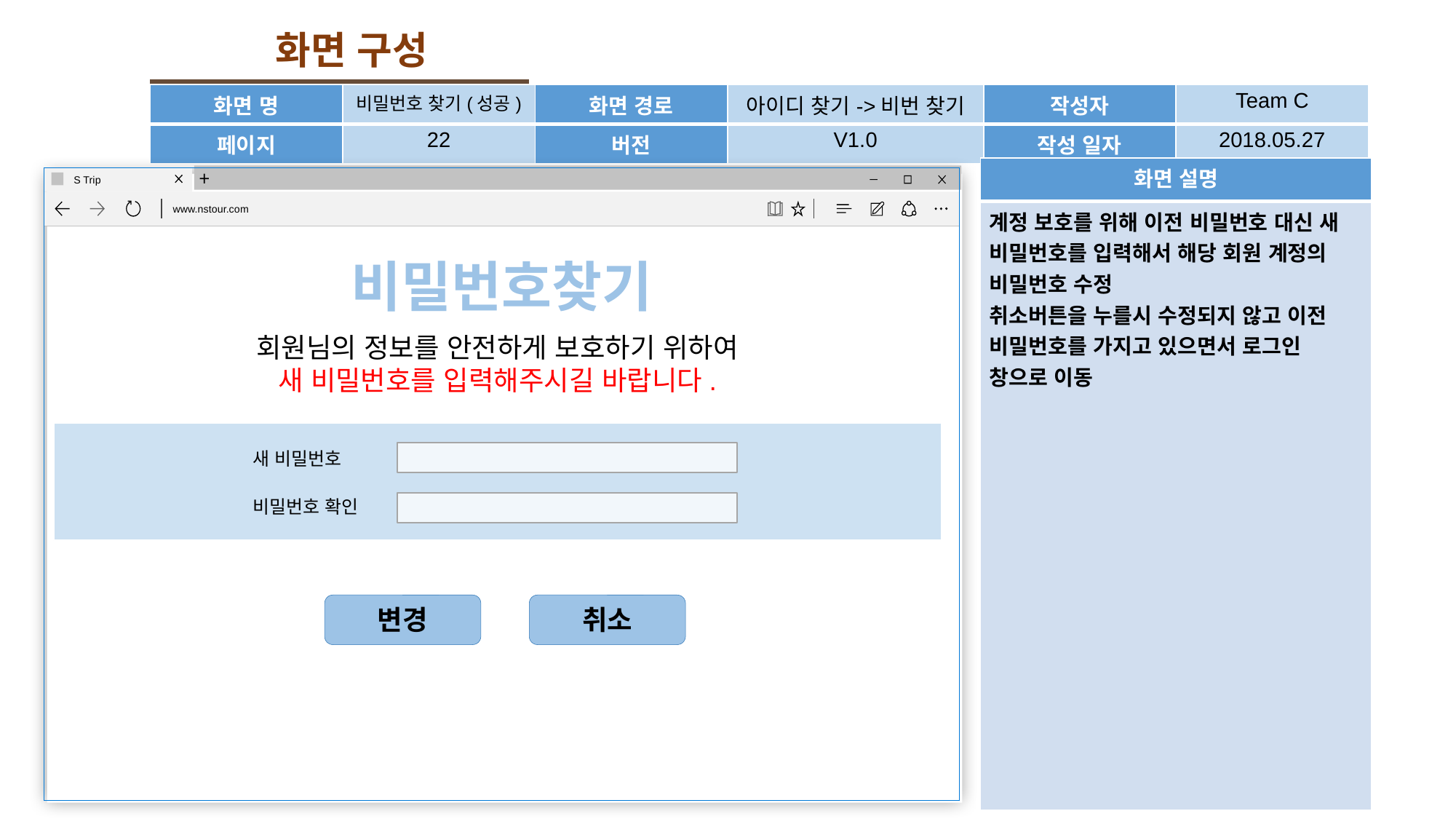

화면 구성
| 화면 명 | 비밀번호 찾기(성공) | 화면 경로 | 아이디 찾기->비번 찾기 | 작성자 | Team C |
| --- | --- | --- | --- | --- | --- |
| 페이지 | 22 | 버전 | V1.0 | 작성 일자 | 2018.05.27 |
| 화면 설명 |
| --- |
| 계정 보호를 위해 이전 비밀번호 대신 새 비밀번호를 입력해서 해당 회원 계정의 비밀번호 수정 취소버튼을 누를시 수정되지 않고 이전 비밀번호를 가지고 있으면서 로그인 창으로 이동 |

S Trip

www.nstour.com

비밀번호찾기
회원님의 정보를 안전하게 보호하기 위하여
새 비밀번호를 입력해주시길 바랍니다.

새 비밀번호

비밀번호 확인

변경
취소